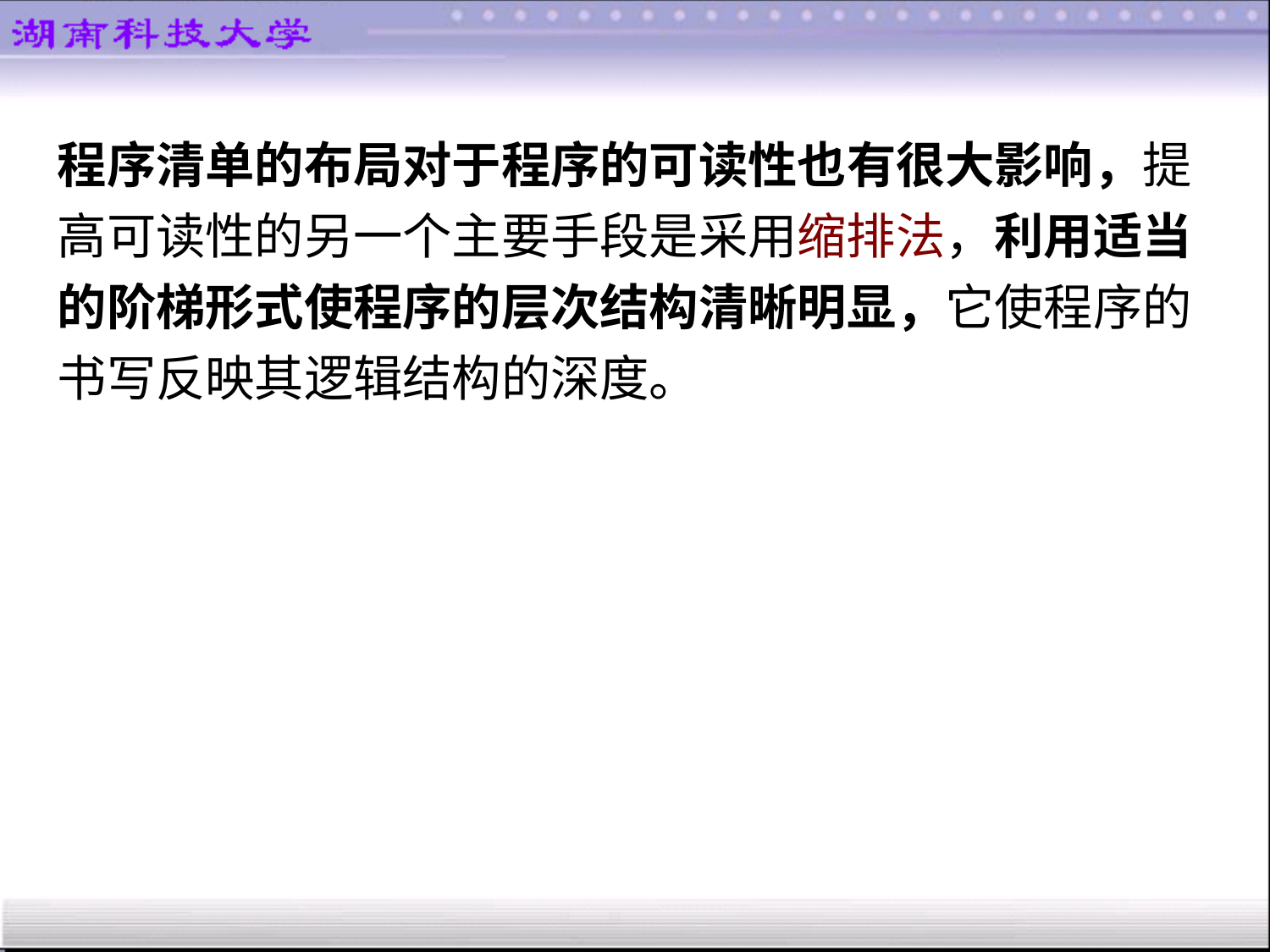

程序清单的布局对于程序的可读性也有很大影响，提高可读性的另一个主要手段是采用缩排法，利用适当的阶梯形式使程序的层次结构清晰明显，它使程序的书写反映其逻辑结构的深度。